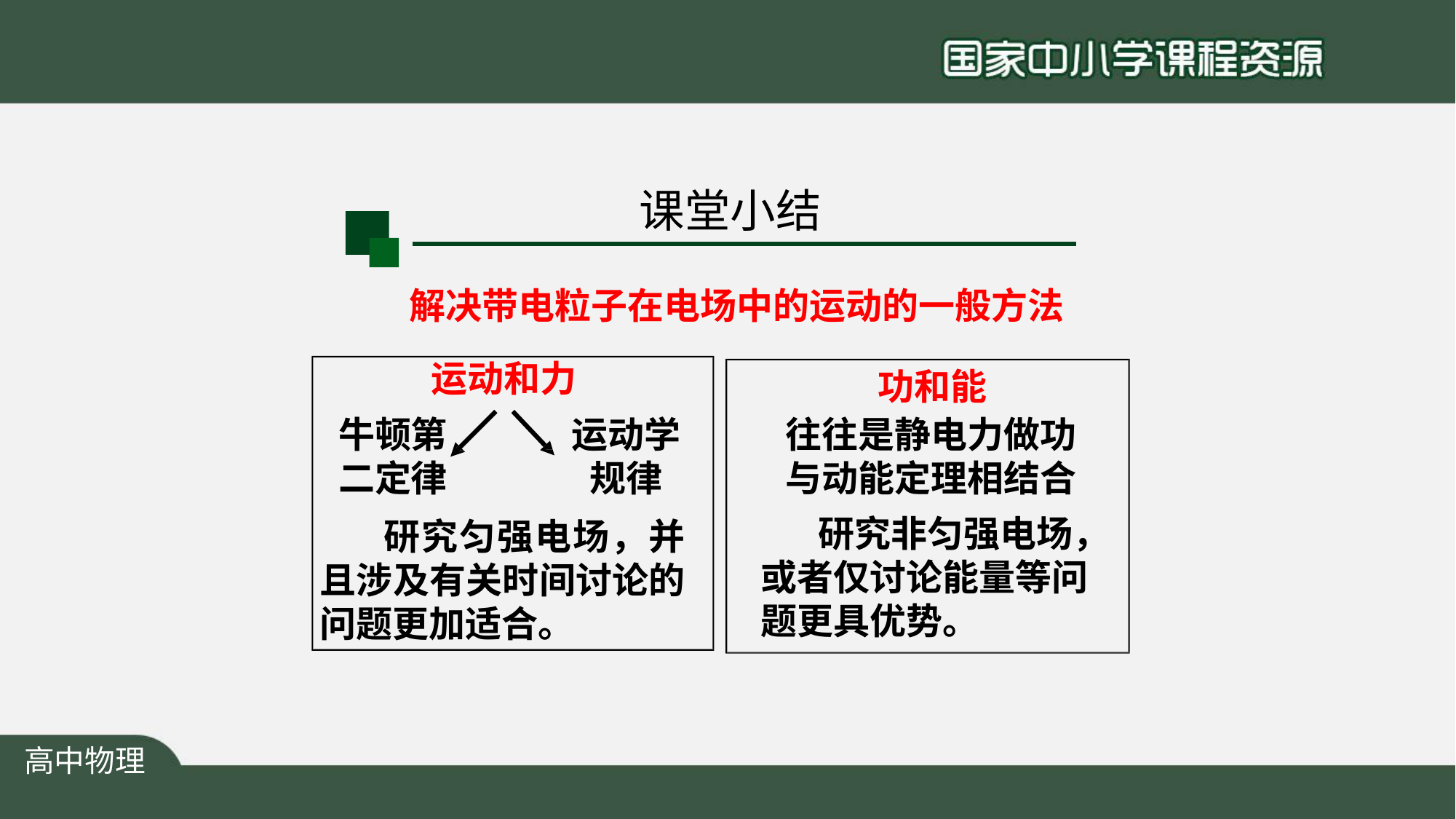

# 课堂小结

解决带电粒子在电场中的运动的一般方法
运动和力

功和能
往往是静电力做功 与动能定理相结合
研究非匀强电场， 或者仅讨论能量等问 题更具优势。

运动学 规律

牛顿第 二定律
研究匀强电场，并 且涉及有关时间讨论的 问题更加适合。
高中物理